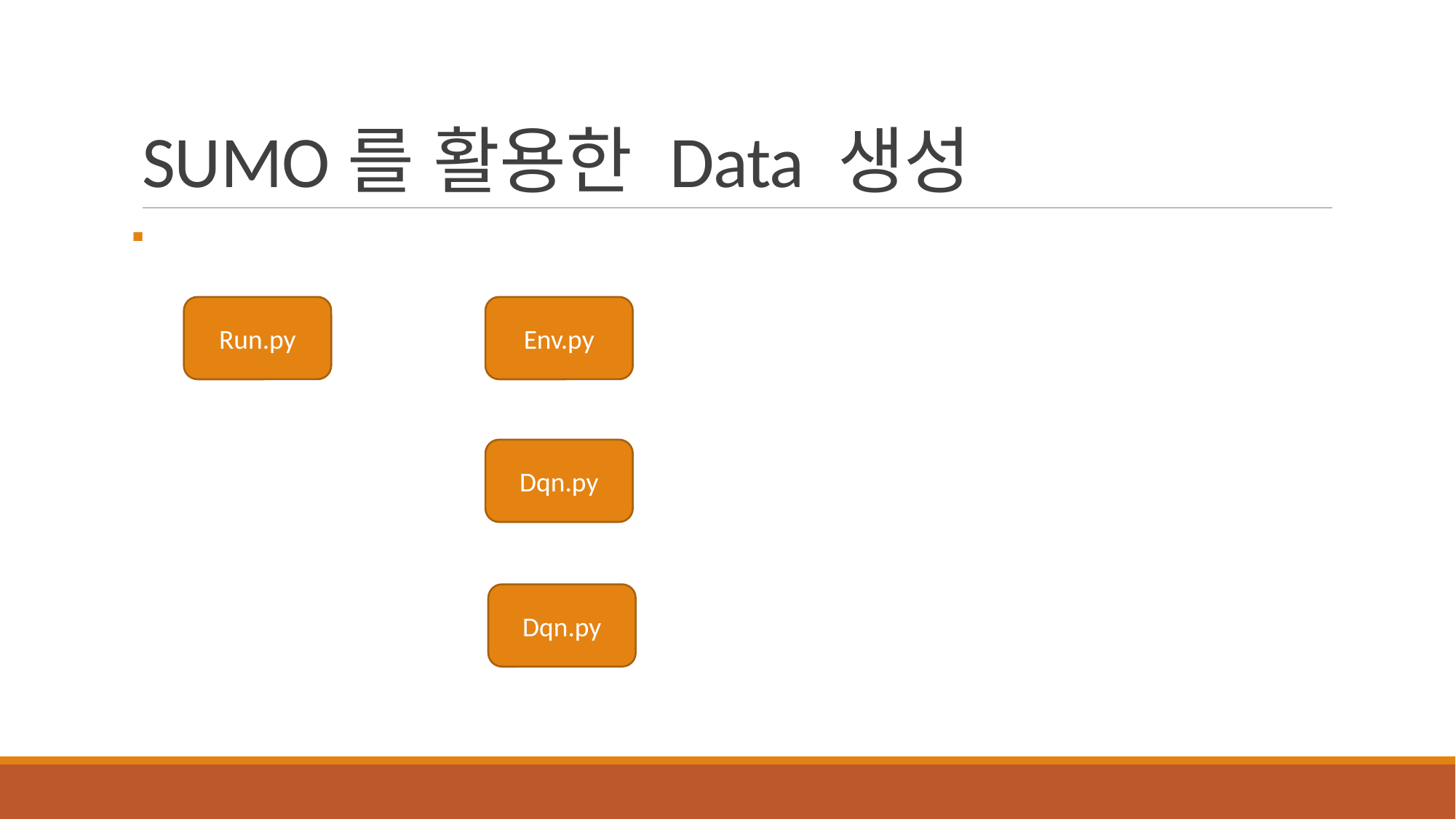

# SUMO를 활용한 Data 생성

Run.py
Env.py
Dqn.py
Dqn.py